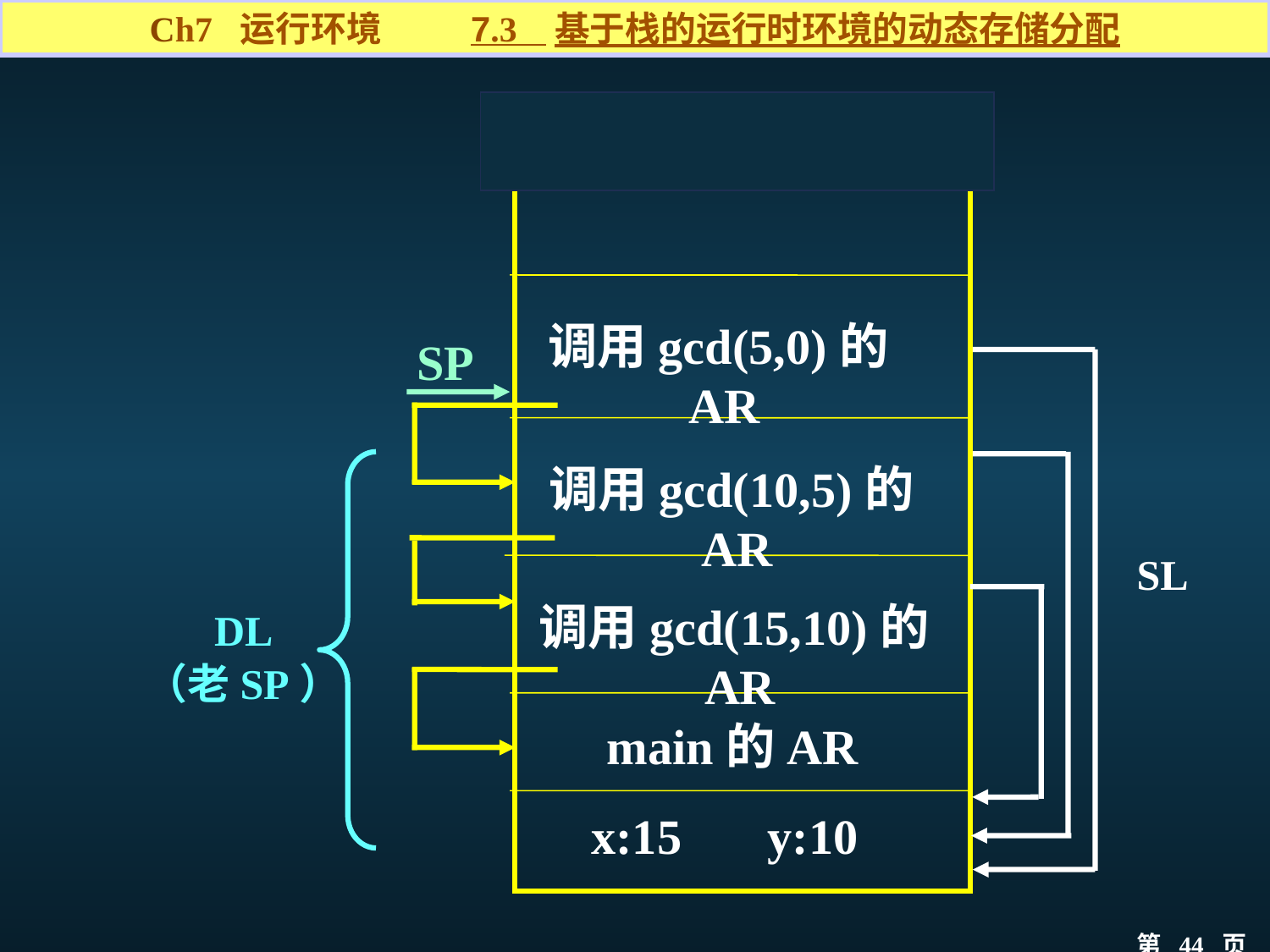

Ch7  运行环境          7.3   基于栈的运行时环境的动态存储分配

调用gcd(5,0)的AR
SP

SL

DL
（老SP）

调用gcd(10,5)的AR

调用gcd(15,10)的AR

main的AR

   x:15       y:10